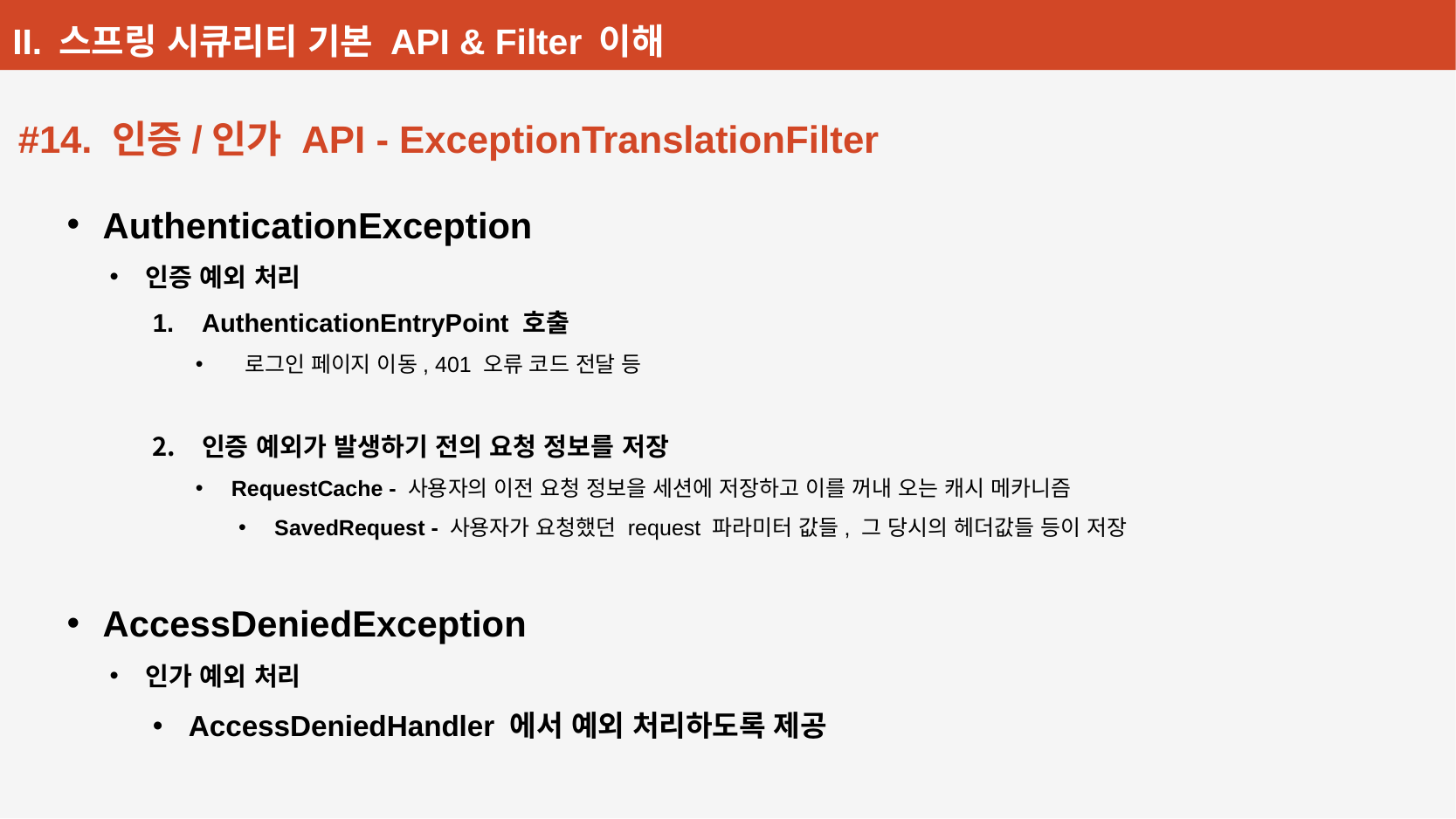

#14. 인증/인가 API - ExceptionTranslationFilter
AuthenticationException
인증 예외 처리
AuthenticationEntryPoint 호출
로그인 페이지 이동, 401 오류 코드 전달 등

인증 예외가 발생하기 전의 요청 정보를 저장
RequestCache - 사용자의 이전 요청 정보을 세션에 저장하고 이를 꺼내 오는 캐시 메카니즘
SavedRequest - 사용자가 요청했던 request 파라미터 값들, 그 당시의 헤더값들 등이 저장

AccessDeniedException
인가 예외 처리
AccessDeniedHandler 에서 예외 처리하도록 제공